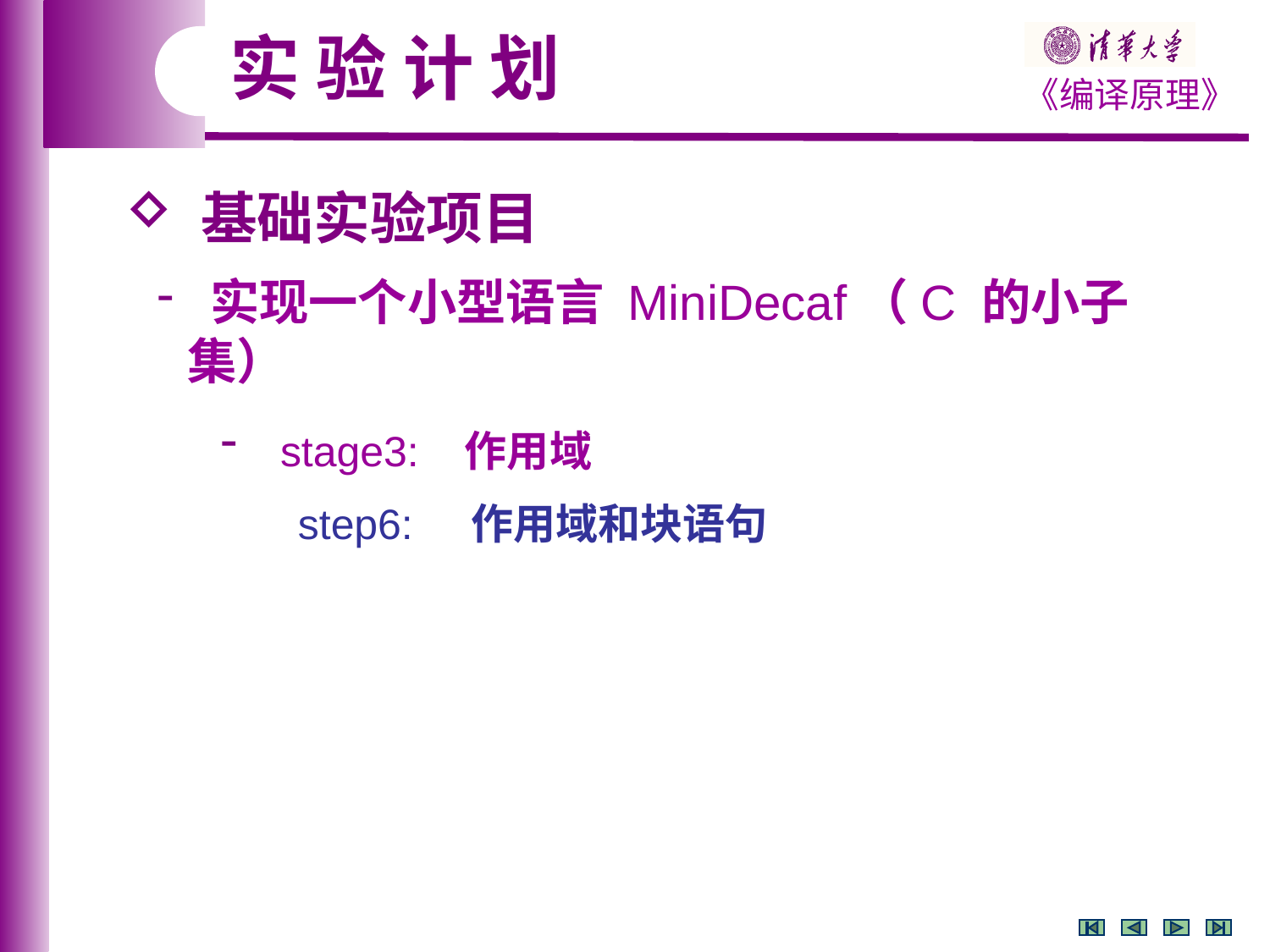

实 验 计 划
 基础实验项目

 实现一个小型语言 MiniDecaf（C 的小子集）

 stage3:   作用域

    step6:    作用域和块语句